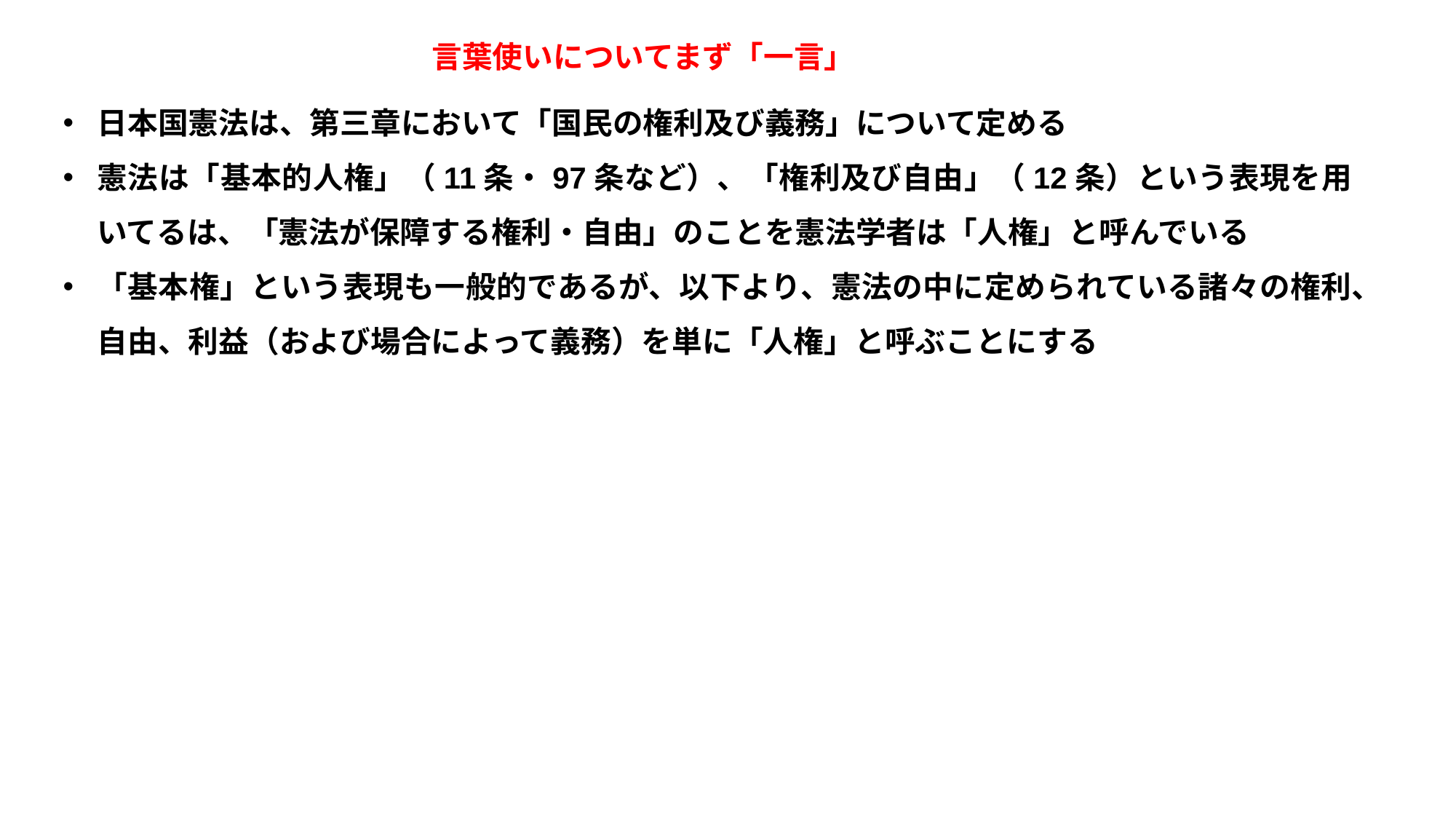

言葉使いについてまず「一言」
日本国憲法は、第三章において「国民の権利及び義務」について定める
憲法は「基本的人権」（11条・97条など）、「権利及び自由」（12条）という表現を用いてるは、「憲法が保障する権利・自由」のことを憲法学者は「人権」と呼んでいる
「基本権」という表現も一般的であるが、以下より、憲法の中に定められている諸々の権利、自由、利益（および場合によって義務）を単に「人権」と呼ぶことにする